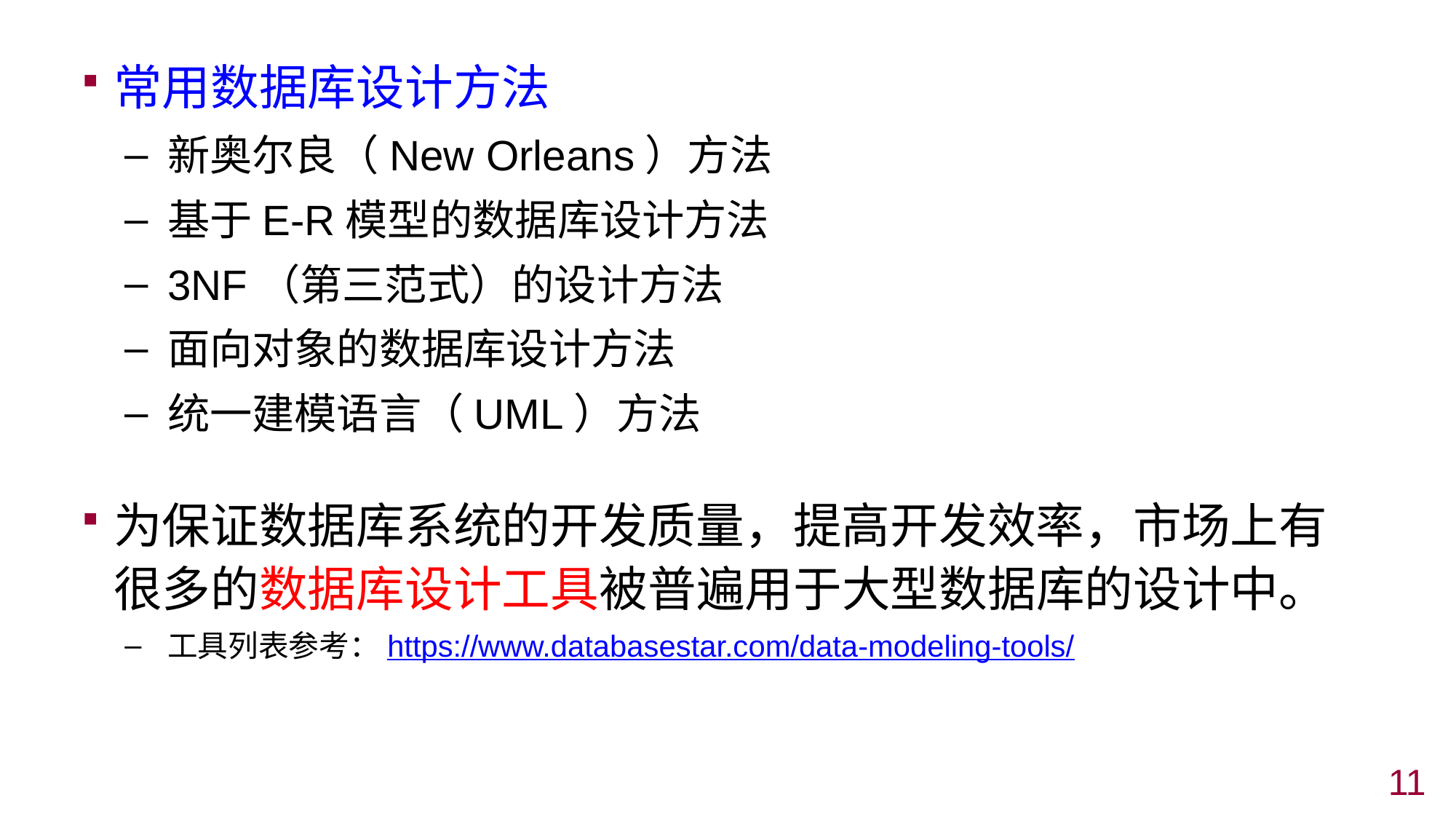

常用数据库设计方法
新奥尔良（New Orleans）方法
基于E-R模型的数据库设计方法
3NF（第三范式）的设计方法
面向对象的数据库设计方法
统一建模语言（UML）方法

为保证数据库系统的开发质量，提高开发效率，市场上有很多的数据库设计工具被普遍用于大型数据库的设计中。
工具列表参考：https://www.databasestar.com/data-modeling-tools/
11